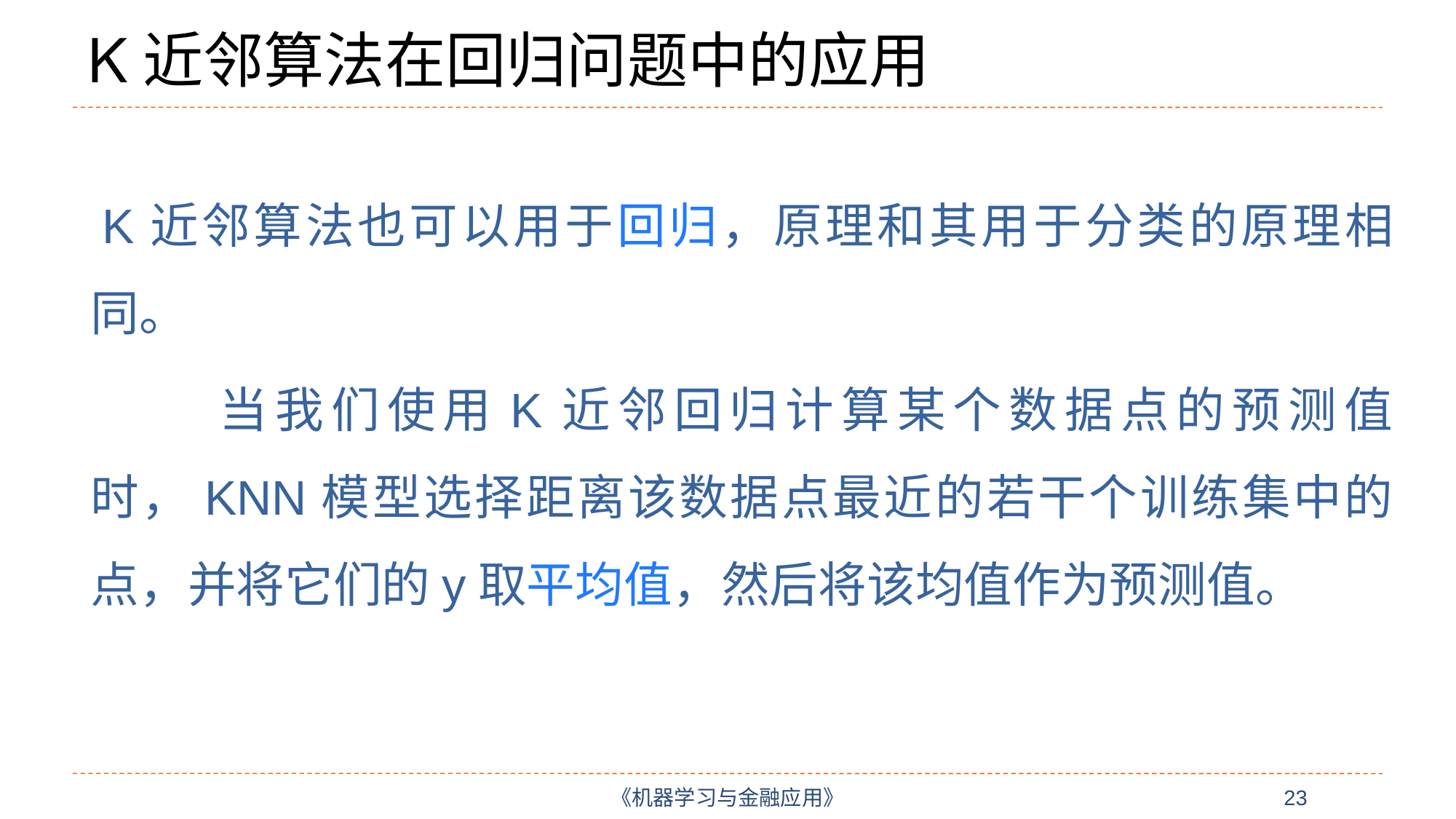

# K近邻算法在回归问题中的应用

 K近邻算法也可以用于回归，原理和其用于分类的原理相同。
      当我们使用K近邻回归计算某个数据点的预测值时，KNN模型选择距离该数据点最近的若干个训练集中的点，并将它们的y取平均值，然后将该均值作为预测值。